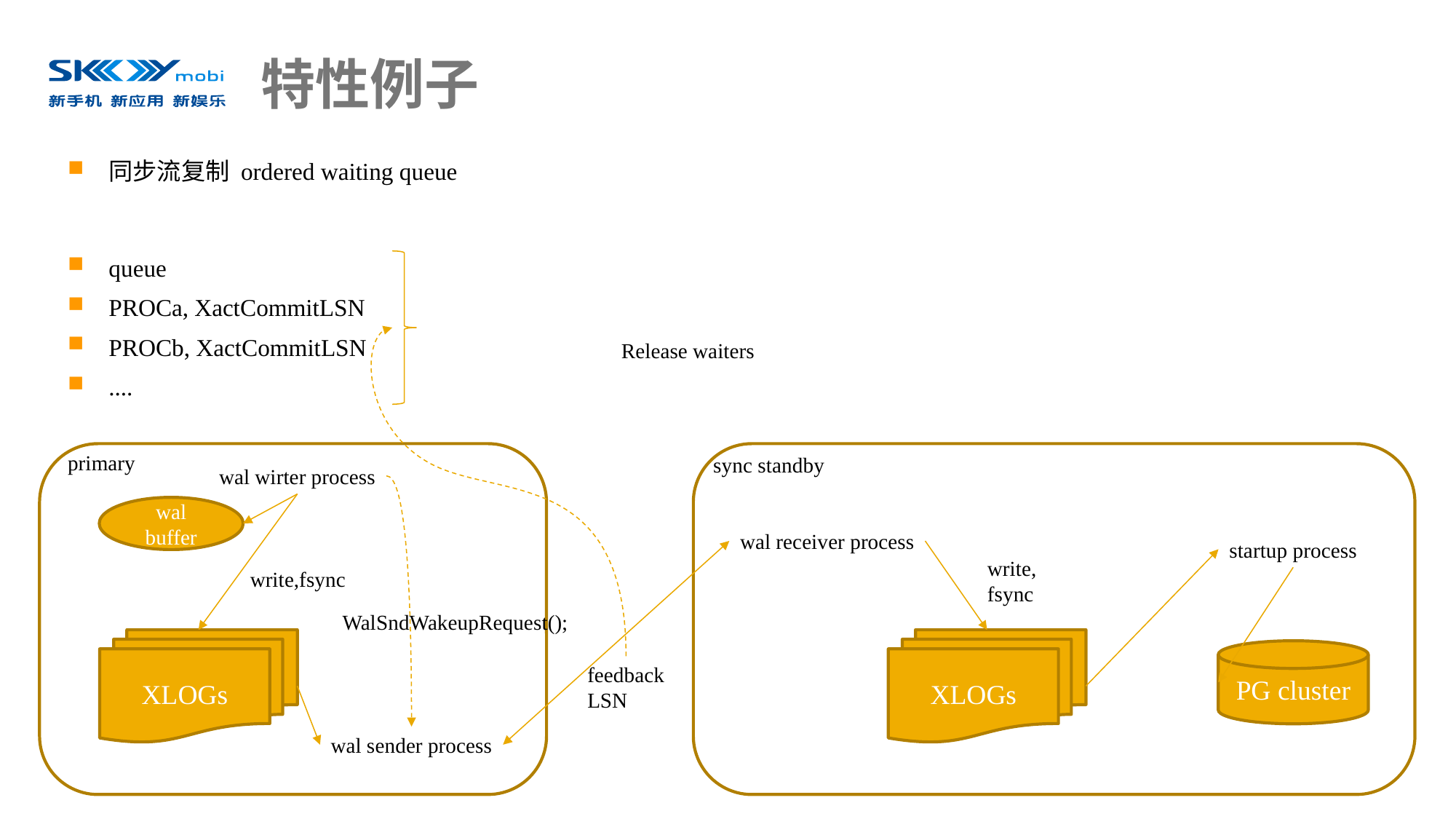

# 特性例子
同步流复制 ordered waiting queue

queue
PROCa, XactCommitLSN
PROCb, XactCommitLSN
....

Release waiters

primary
sync standby
wal wirter process
wal buffer
wal receiver process
startup process
write,
fsync
write,fsync
WalSndWakeupRequest();
XLOGs
XLOGs
PG cluster
feedback
LSN
wal sender process